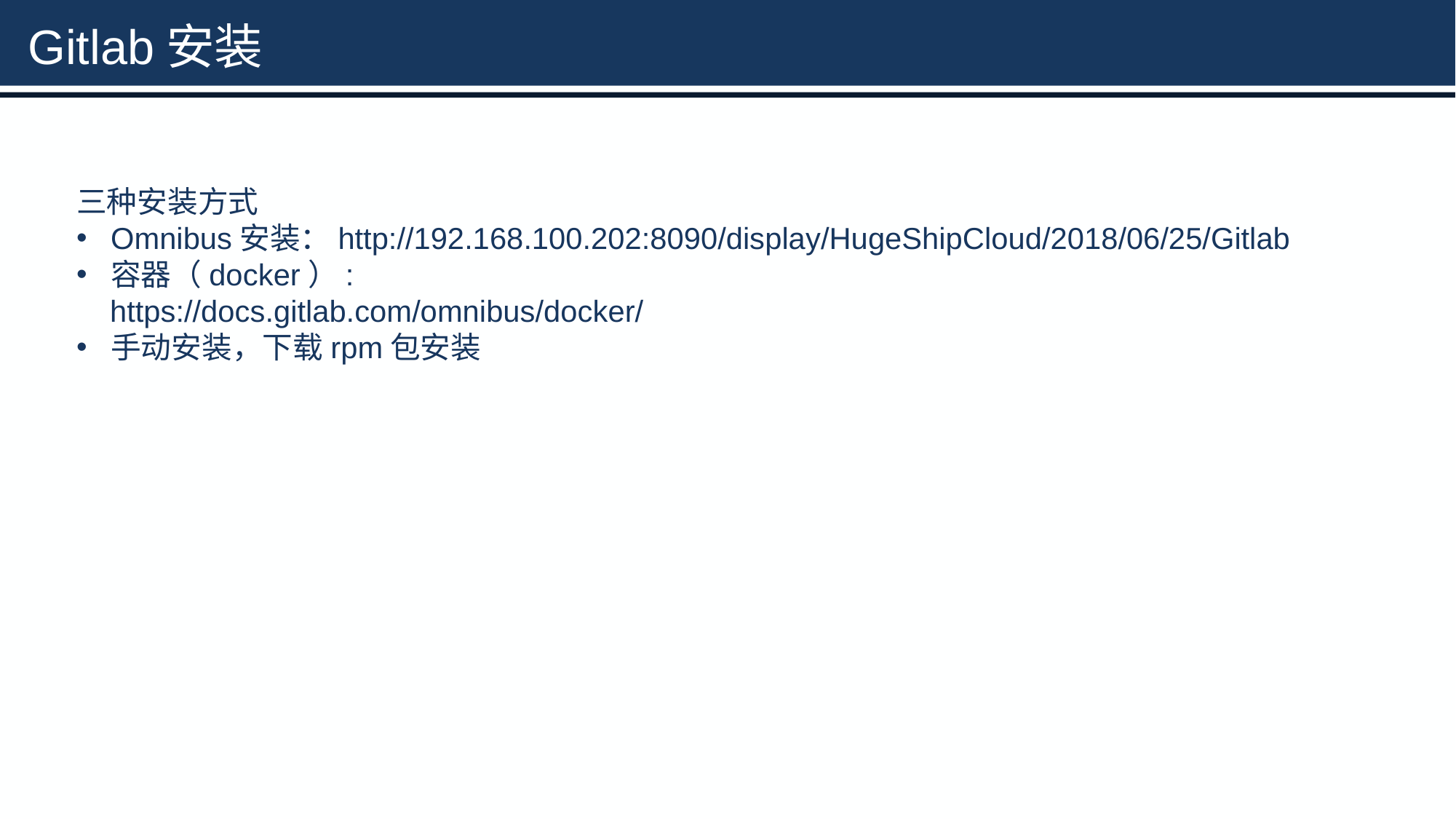

# Gitlab安装
三种安装方式
Omnibus安装：http://192.168.100.202:8090/display/HugeShipCloud/2018/06/25/Gitlab
容器（docker）:
    https://docs.gitlab.com/omnibus/docker/
手动安装，下载rpm包安装